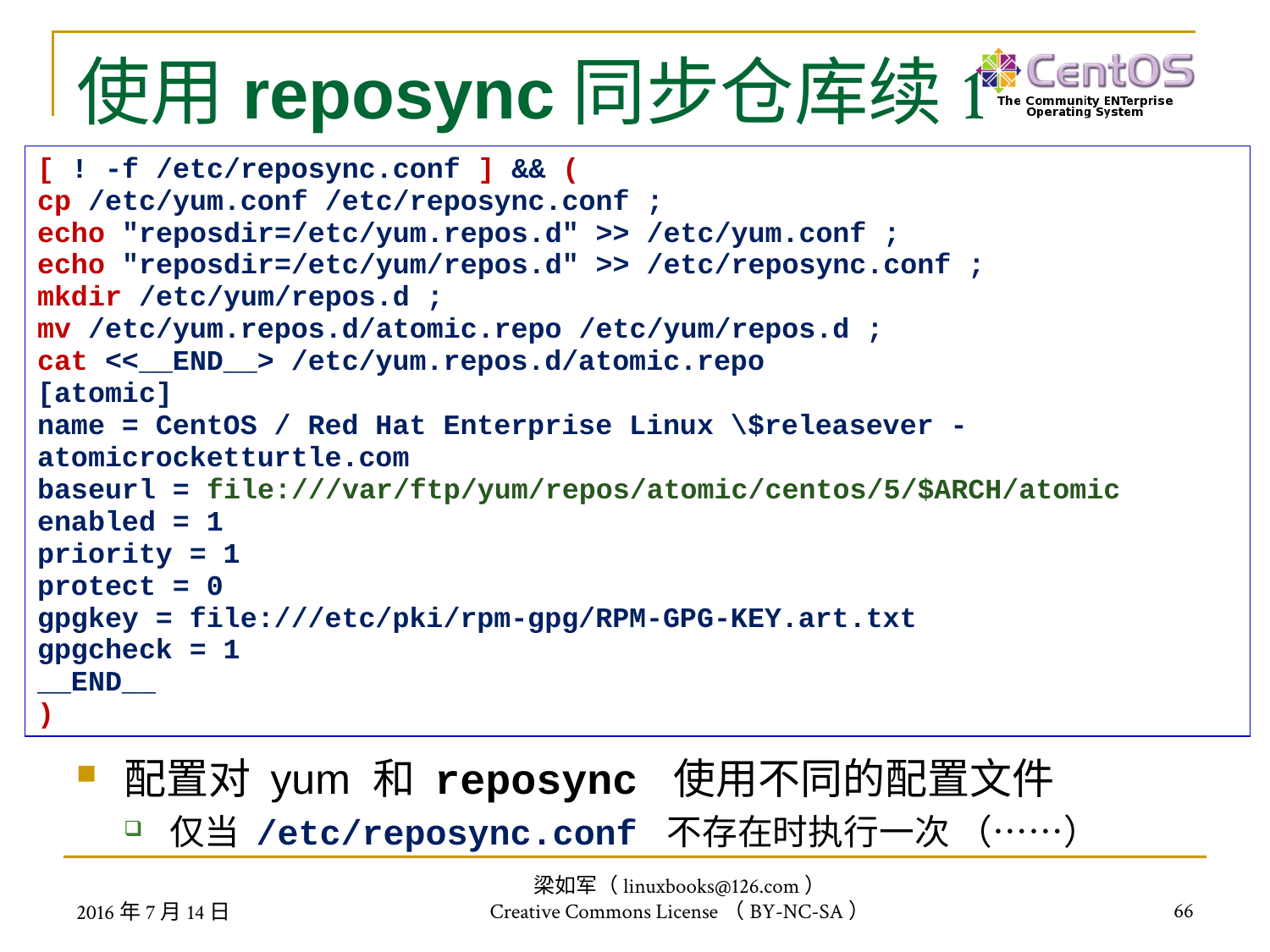

# 使用reposync同步仓库续1
[ ! -f /etc/reposync.conf ] && (
cp /etc/yum.conf /etc/reposync.conf ;
echo "reposdir=/etc/yum.repos.d" >> /etc/yum.conf ;
echo "reposdir=/etc/yum/repos.d" >> /etc/reposync.conf ;
mkdir /etc/yum/repos.d ;
mv /etc/yum.repos.d/atomic.repo /etc/yum/repos.d ;
cat <<__END__> /etc/yum.repos.d/atomic.repo
[atomic]
name = CentOS / Red Hat Enterprise Linux \$releasever - atomicrocketturtle.com
baseurl = file:///var/ftp/yum/repos/atomic/centos/5/$ARCH/atomic
enabled = 1
priority = 1
protect = 0
gpgkey = file:///etc/pki/rpm-gpg/RPM-GPG-KEY.art.txt
gpgcheck = 1
__END__
)
配置对 yum 和 reposync 使用不同的配置文件
仅当 /etc/reposync.conf 不存在时执行一次 （……）
梁如军（linuxbooks@126.com）
Creative Commons License（BY-NC-SA）
2016年7月14日
66